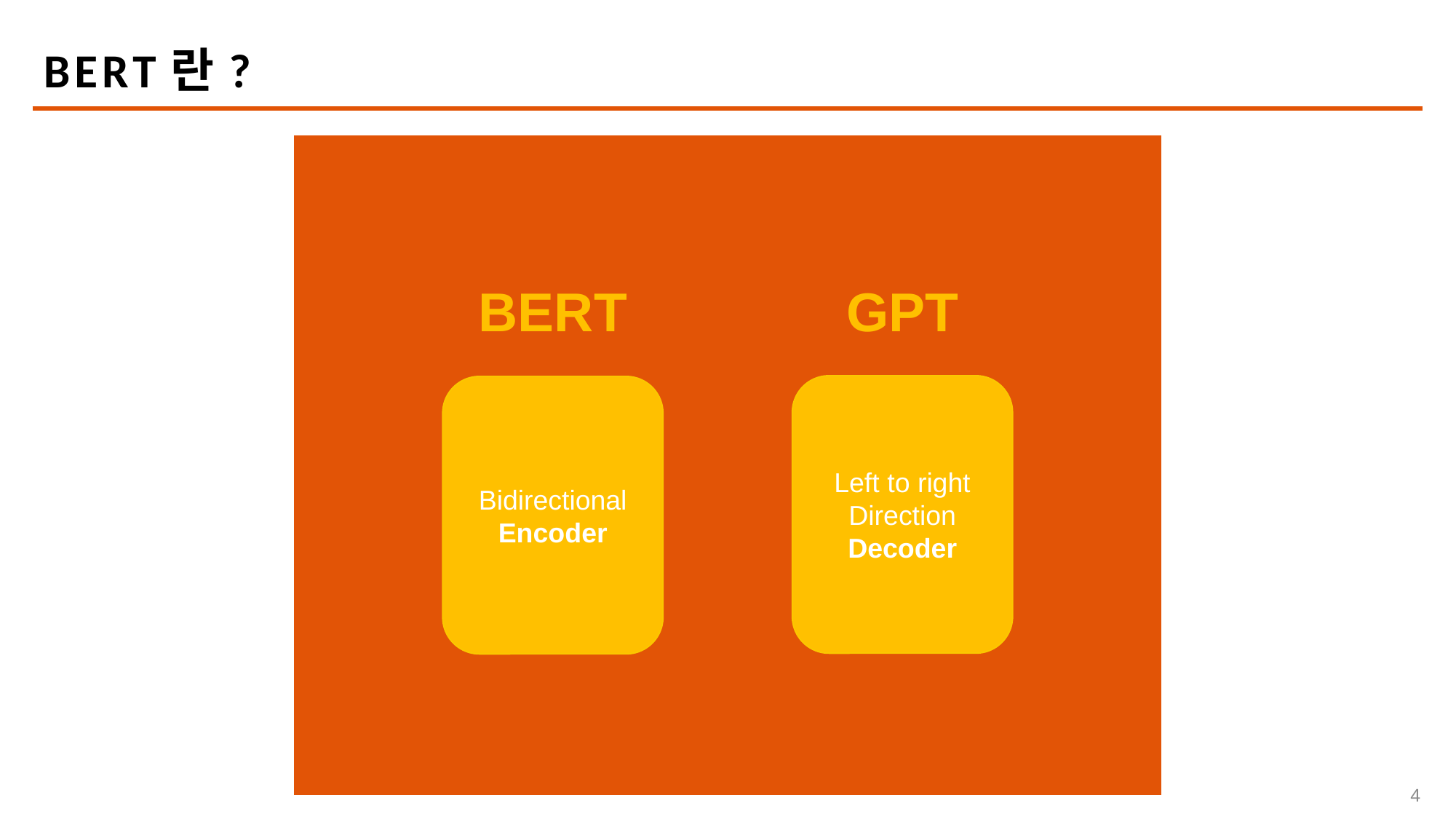

# BERT란?

BERT
GPT
Left to right
Direction
Decoder
Bidirectional
Encoder
4